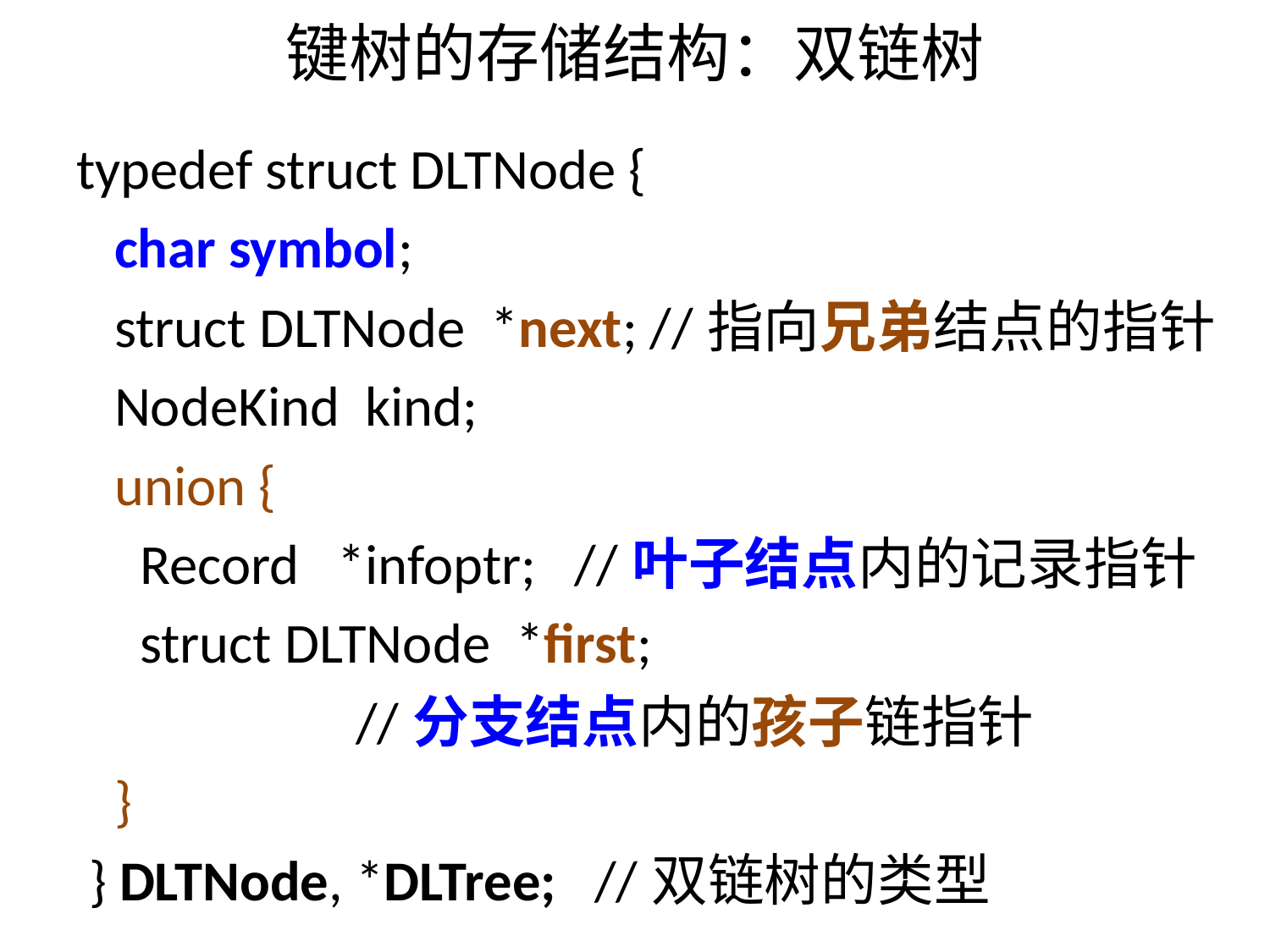

# 键树的存储结构：双链树
typedef struct DLTNode {
   char symbol;
   struct DLTNode  *next; //指向兄弟结点的指针
   NodeKind  kind;
   union {
     Record   *infoptr;   //叶子结点内的记录指针
     struct DLTNode  *first;
                      //分支结点内的孩子链指针
   }
 } DLTNode, *DLTree;   //双链树的类型